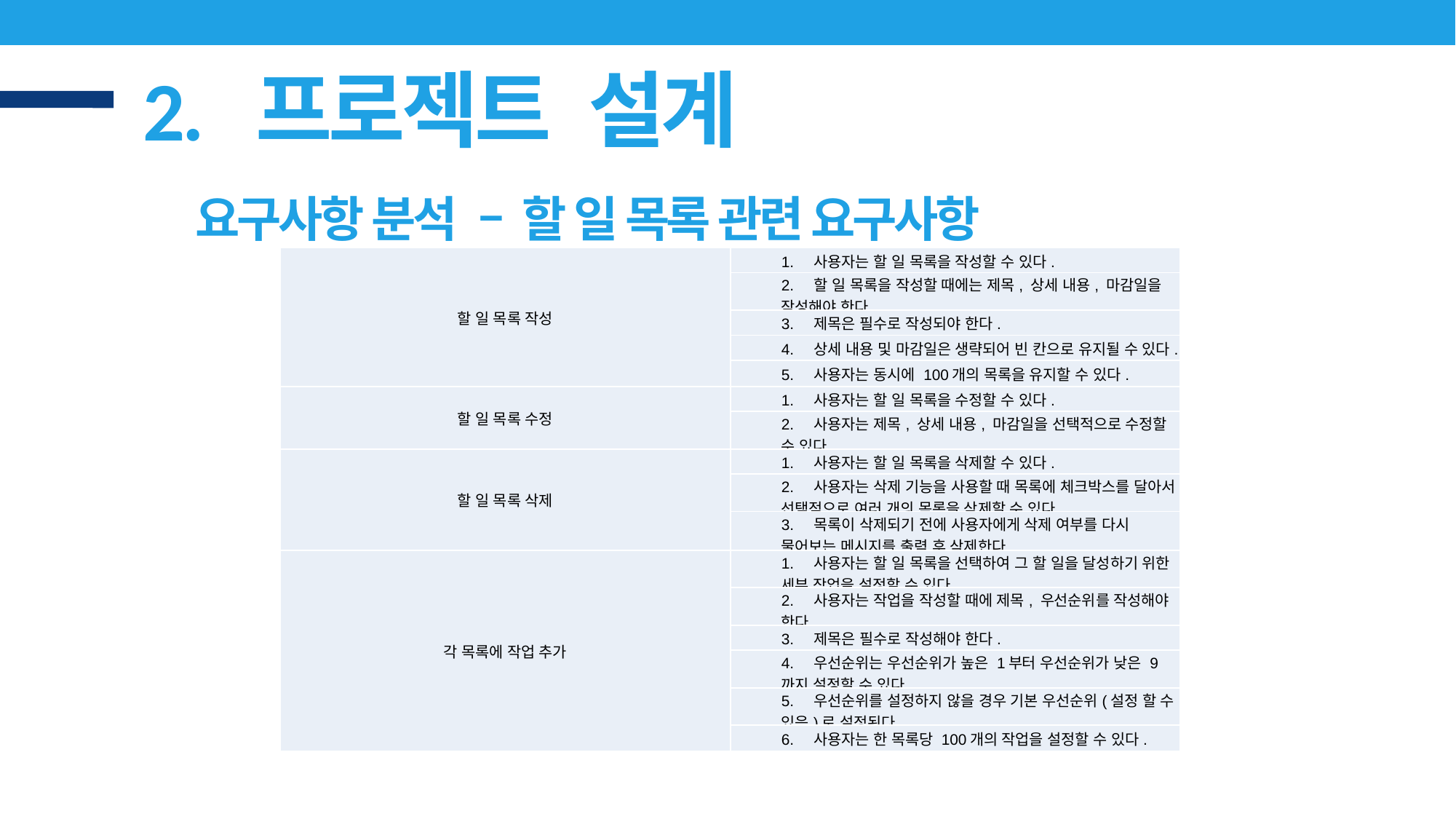

2.  프로젝트  설계

요구사항 분석  –  할 일 목록 관련 요구사항
| 할 일 목록 작성 | 1.    사용자는 할 일 목록을 작성할 수 있다. |
| --- | --- |
|  | 2.    할 일 목록을 작성할 때에는 제목, 상세 내용, 마감일을 작성해야 한다. |
|  | 3.    제목은 필수로 작성되야 한다. |
|  | 4.    상세 내용 및 마감일은 생략되어 빈 칸으로 유지될 수 있다. |
|  | 5.    사용자는 동시에 100개의 목록을 유지할 수 있다. |
| 할 일 목록 수정 | 1.    사용자는 할 일 목록을 수정할 수 있다. |
|  | 2.    사용자는 제목, 상세 내용, 마감일을 선택적으로 수정할 수 있다. |
| 할 일 목록 삭제 | 1.    사용자는 할 일 목록을 삭제할 수 있다. |
|  | 2.    사용자는 삭제 기능을 사용할 때 목록에 체크박스를 달아서 선택적으로 여러 개의 목록을 삭제할 수 있다. |
|  | 3.    목록이 삭제되기 전에 사용자에게 삭제 여부를 다시 물어보는 메시지를 출력 후 삭제한다. |
| 각 목록에 작업 추가 | 1.    사용자는 할 일 목록을 선택하여 그 할 일을 달성하기 위한 세부 작업을 설정할 수 있다. |
|  | 2.    사용자는 작업을 작성할 때에 제목, 우선순위를 작성해야 한다. |
|  | 3.    제목은 필수로 작성해야 한다. |
|  | 4.    우선순위는 우선순위가 높은 1부터 우선순위가 낮은 9까지 설정할 수 있다. |
|  | 5.    우선순위를 설정하지 않을 경우 기본 우선순위(설정 할 수 있음)로 설정된다. |
|  | 6.    사용자는 한 목록당 100개의 작업을 설정할 수 있다. |